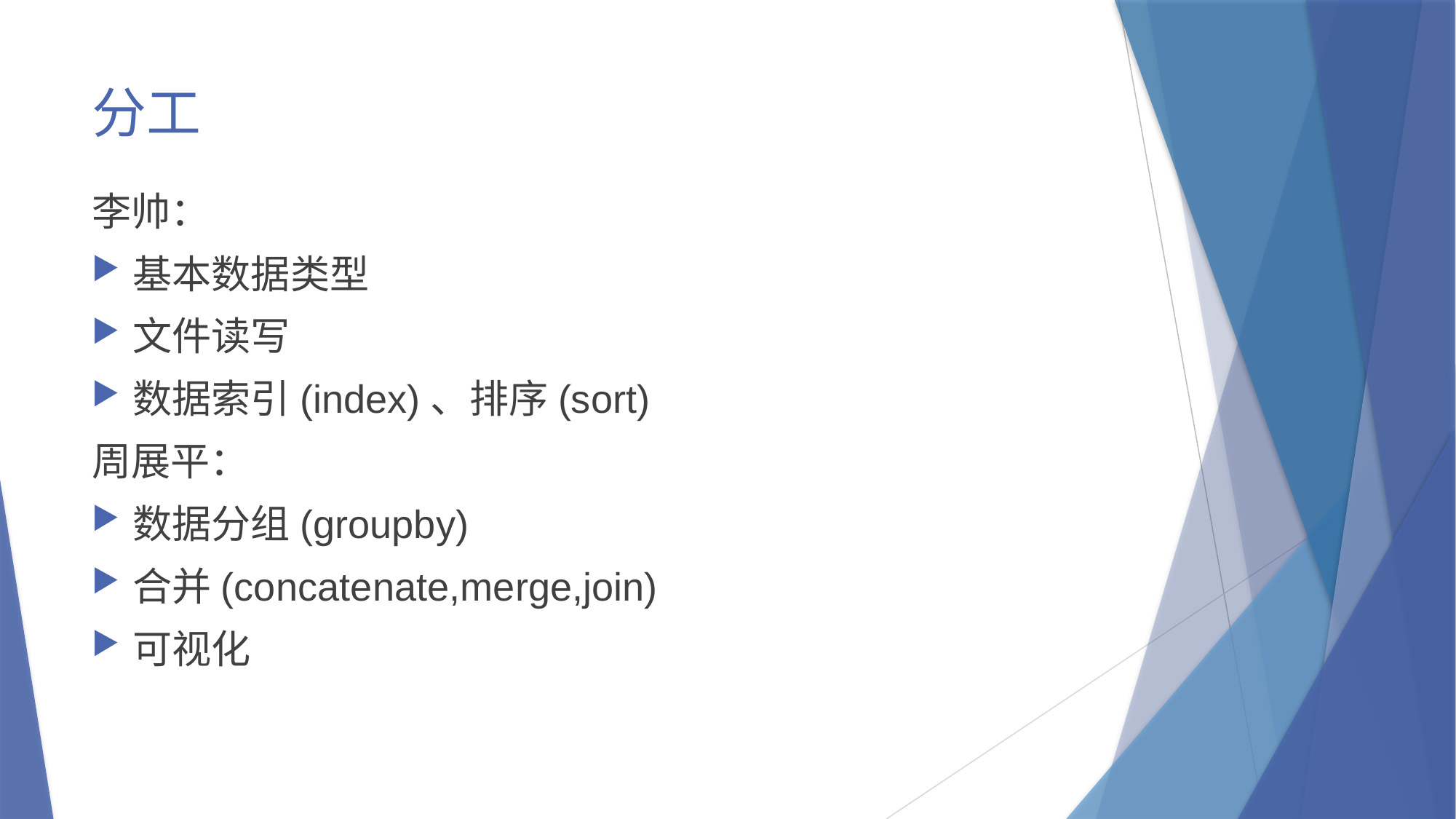

# 分工
李帅：
基本数据类型
文件读写
数据索引(index)、排序(sort)
周展平：
数据分组(groupby)
合并(concatenate,merge,join)
可视化